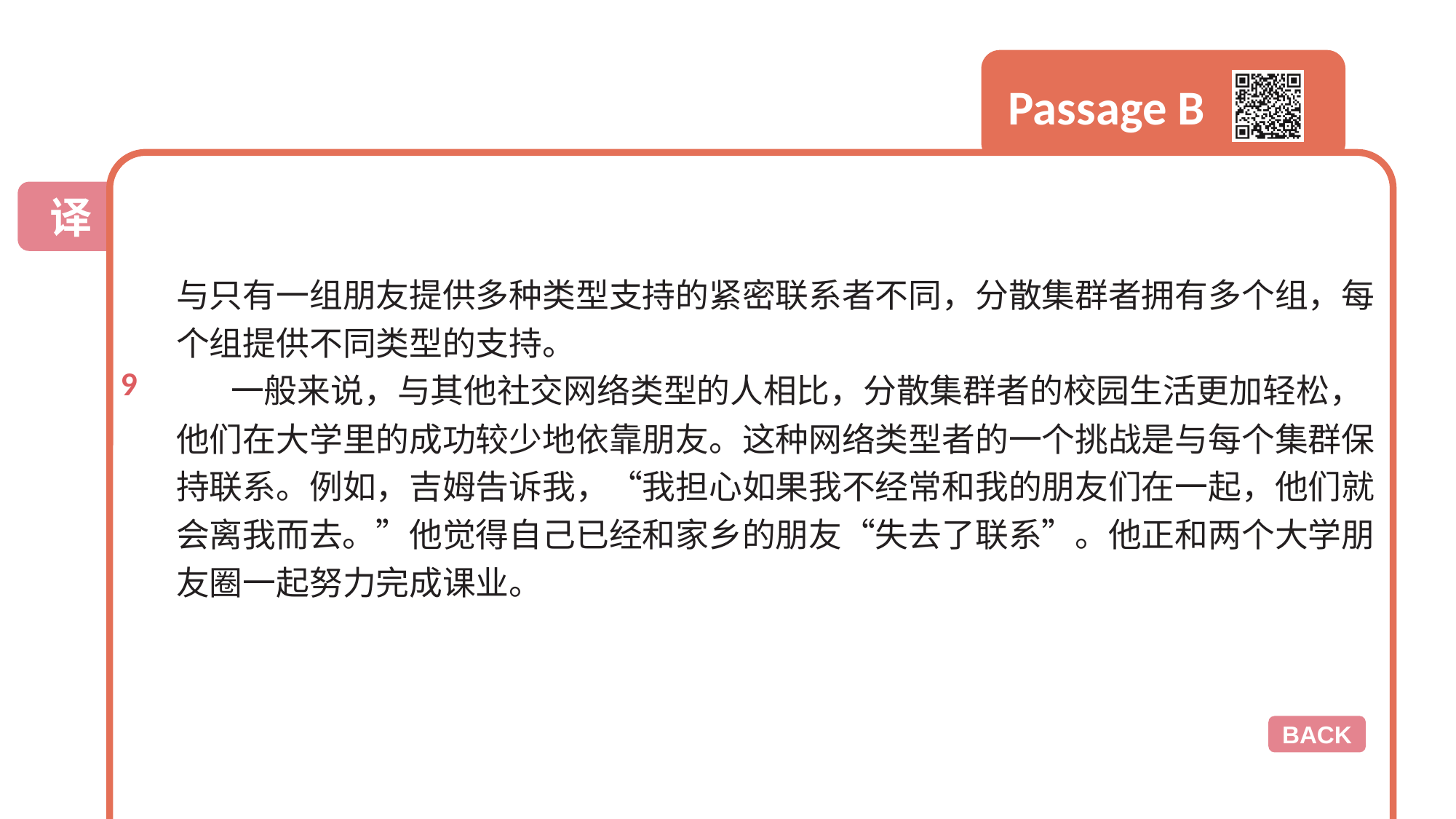

9

与只有一组朋友提供多种类型支持的紧密联系者不同，分散集群者拥有多个组，每个组提供不同类型的支持。
一般来说，与其他社交网络类型的人相比，分散集群者的校园生活更加轻松，他们在大学里的成功较少地依靠朋友。这种网络类型者的一个挑战是与每个集群保持联系。例如，吉姆告诉我，“我担心如果我不经常和我的朋友们在一起，他们就会离我而去。”他觉得自己已经和家乡的朋友“失去了联系”。他正和两个大学朋友圈一起努力完成课业。

BACK